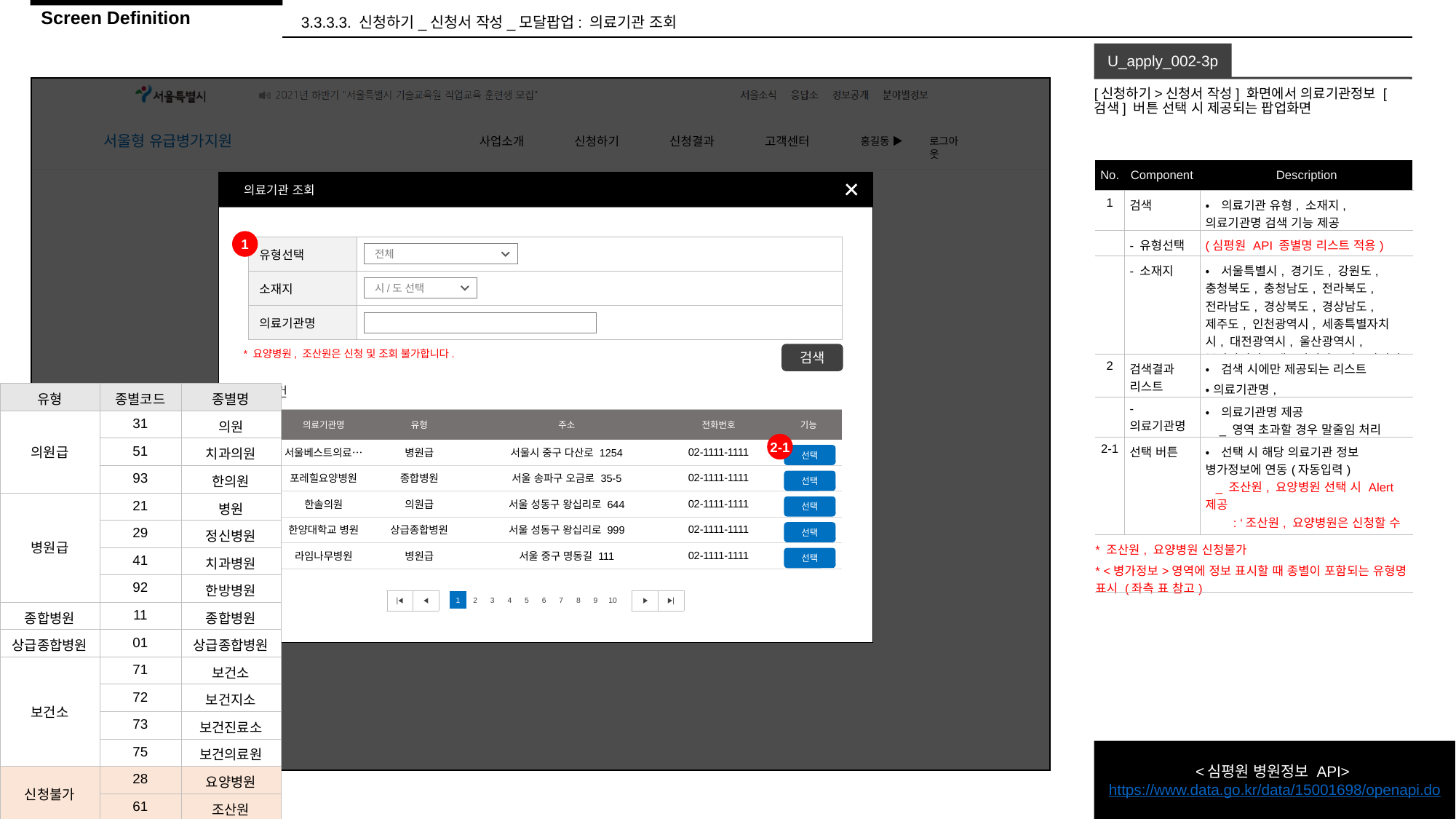

Screen Definition
3.3.3.3. 신청하기_신청서 작성_모달팝업: 의료기관 조회
U_apply_002-3p

[신청하기>신청서 작성] 화면에서 의료기관정보 [검색] 버튼 선택 시 제공되는 팝업화면
| No. | Component | Description |
| --- | --- | --- |
| 1 | 검색 | •의료기관 유형, 소재지, 의료기관명 검색 기능 제공 |
|  | - 유형선택 | (심평원 API 종별명 리스트 적용) |
|  | - 소재지 | •서울특별시, 경기도, 강원도, 충청북도, 충청남도, 전라북도, 전라남도, 경상북도, 경상남도, 제주도, 인천광역시, 세종특별자치시, 대전광역시, 울산광역시, 부산광역시, 대구광역시, 광주광역시 |
| 2 | 검색결과 리스트 | •검색 시에만 제공되는 리스트 •의료기관명, |
|  | - 의료기관명 | •의료기관명 제공 \_ 영역 초과할 경우 말줄임 처리 |
| 2-1 | 선택 버튼 | •선택 시 해당 의료기관 정보 병가정보에 연동(자동입력) \_ 조산원, 요양병원 선택 시 Alert 제공 : ‘조산원, 요양병원은 신청할 수 없습니다.’ |
| \* 조산원, 요양병원 신청불가 \* <병가정보>영역에 정보 표시할 때 종별이 포함되는 유형명 표시 (좌측 표 참고) |  |  |

의료기관 조회
1
| 유형선택 |  |
| --- | --- |
| 소재지 |  |
| 의료기관명 |  |
전체

시/도 선택

검색
* 요양병원, 조산원은 신청 및 조회 불가합니다.
| 유형 | 종별코드 | 종별명 |
| --- | --- | --- |
| 의원급 | 31 | 의원 |
|  | 51 | 치과의원 |
|  | 93 | 한의원 |
| 병원급 | 21 | 병원 |
|  | 29 | 정신병원 |
|  | 41 | 치과병원 |
|  | 92 | 한방병원 |
| 종합병원 | 11 | 종합병원 |
| 상급종합병원 | 01 | 상급종합병원 |
| 보건소 | 71 | 보건소 |
|  | 72 | 보건지소 |
|  | 73 | 보건진료소 |
|  | 75 | 보건의료원 |
| 신청불가 | 28 | 요양병원 |
|  | 61 | 조산원 |
총 5건
2
| 번호 | 의료기관명 | 유형 | 주소 | 전화번호 | 기능 |
| --- | --- | --- | --- | --- | --- |
| 5 | 서울베스트의료… | 병원급 | 서울시 중구 다산로 1254 | 02-1111-1111 |  |
| 4 | 포레힐요양병원 | 종합병원 | 서울 송파구 오금로 35-5 | 02-1111-1111 |  |
| 3 | 한솔의원 | 의원급 | 서울 성동구 왕십리로 644 | 02-1111-1111 |  |
| 2 | 한양대학교 병원 | 상급종합병원 | 서울 성동구 왕십리로 999 | 02-1111-1111 |  |
| 1 | 라임나무병원 | 병원급 | 서울 중구 명동길 111 | 02-1111-1111 |  |
2-1
선택
선택
선택
선택
선택
| |◀ | ◀ |  | 1 | 2 | 3 | 4 | 5 | 6 | 7 | 8 | 9 | 10 |  | ▶ | ▶| |
| --- | --- | --- | --- | --- | --- | --- | --- | --- | --- | --- | --- | --- | --- | --- | --- |
<심평원 병원정보 API>
https://www.data.go.kr/data/15001698/openapi.do